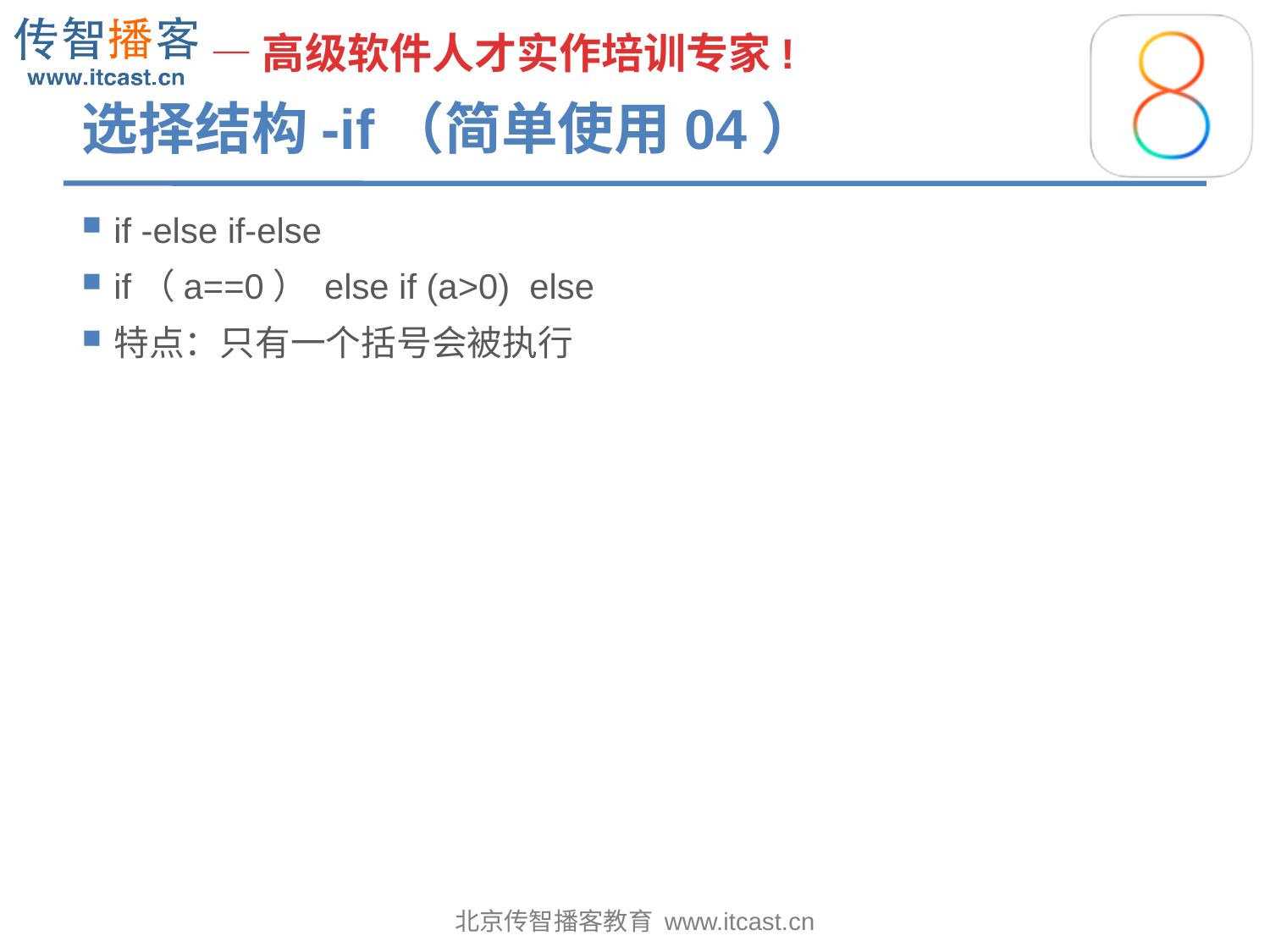

# 选择结构-if（简单使用04）
if -else if-else
if（a==0） else if (a>0)  else
特点：只有一个括号会被执行